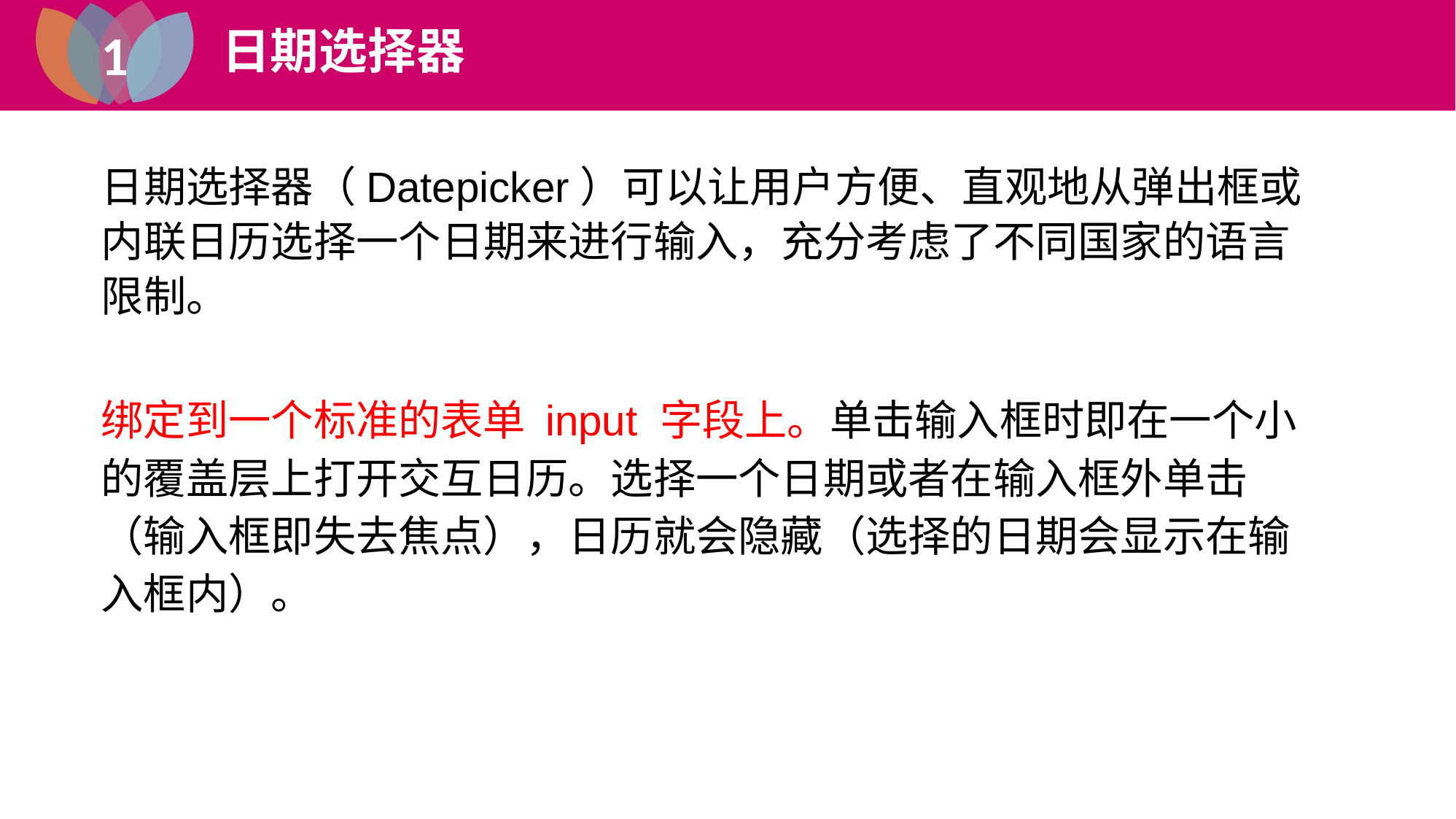

1
日期选择器
1
jQuery 插件
日期选择器（Datepicker）可以让用户方便、直观地从弹出框或内联日历选择一个日期来进行输入，充分考虑了不同国家的语言限制。

绑定到一个标准的表单 input 字段上。单击输入框时即在一个小的覆盖层上打开交互日历。选择一个日期或者在输入框外单击（输入框即失去焦点），日历就会隐藏（选择的日期会显示在输入框内）。